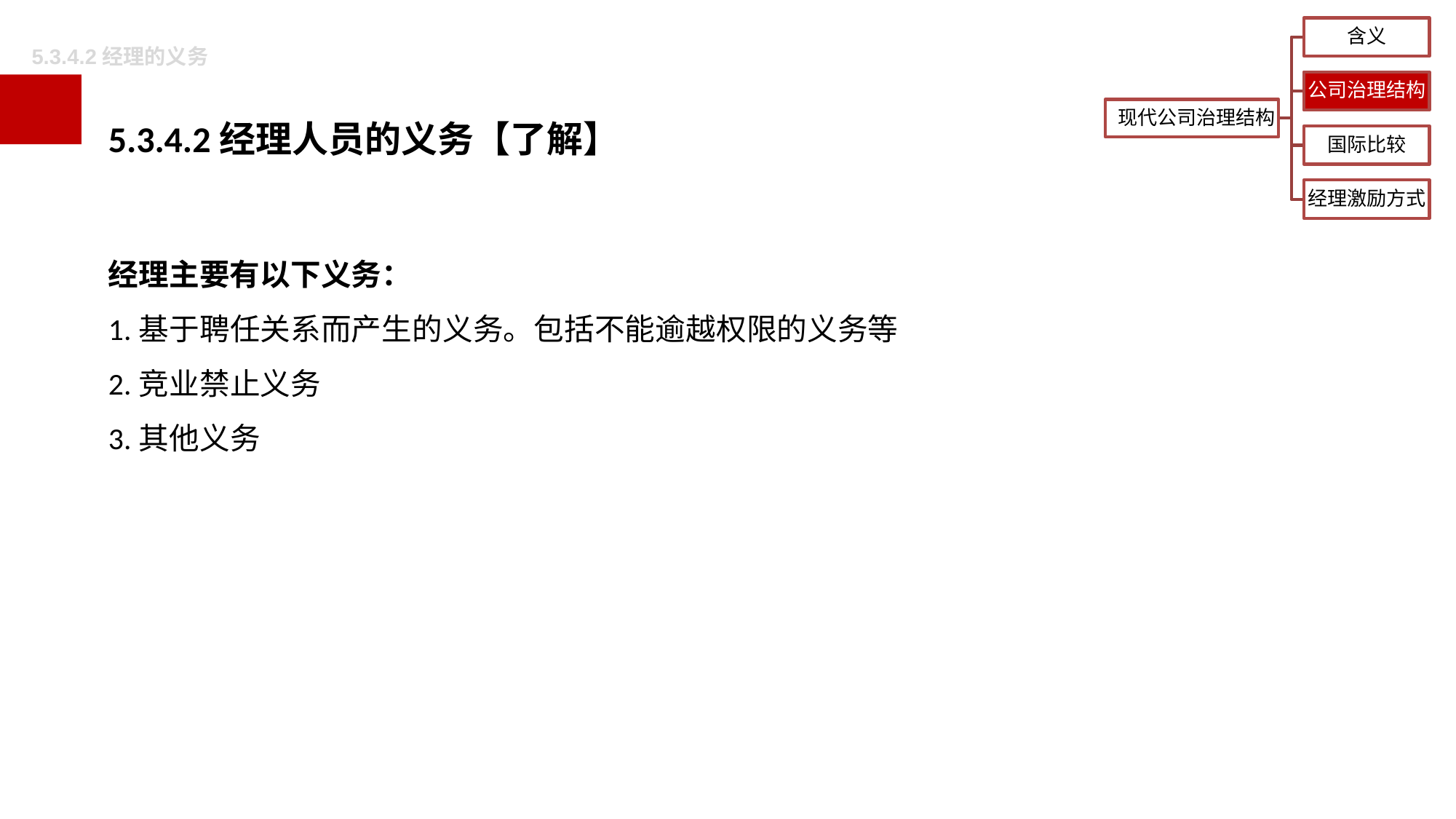

现代公司治理结构
含义
公司治理结构
国际比较
经理激励方式
5.3.4.2经理的义务
5.3.4.2经理人员的义务【了解】

经理主要有以下义务：
1.基于聘任关系而产生的义务。包括不能逾越权限的义务等
2.竞业禁止义务
3.其他义务